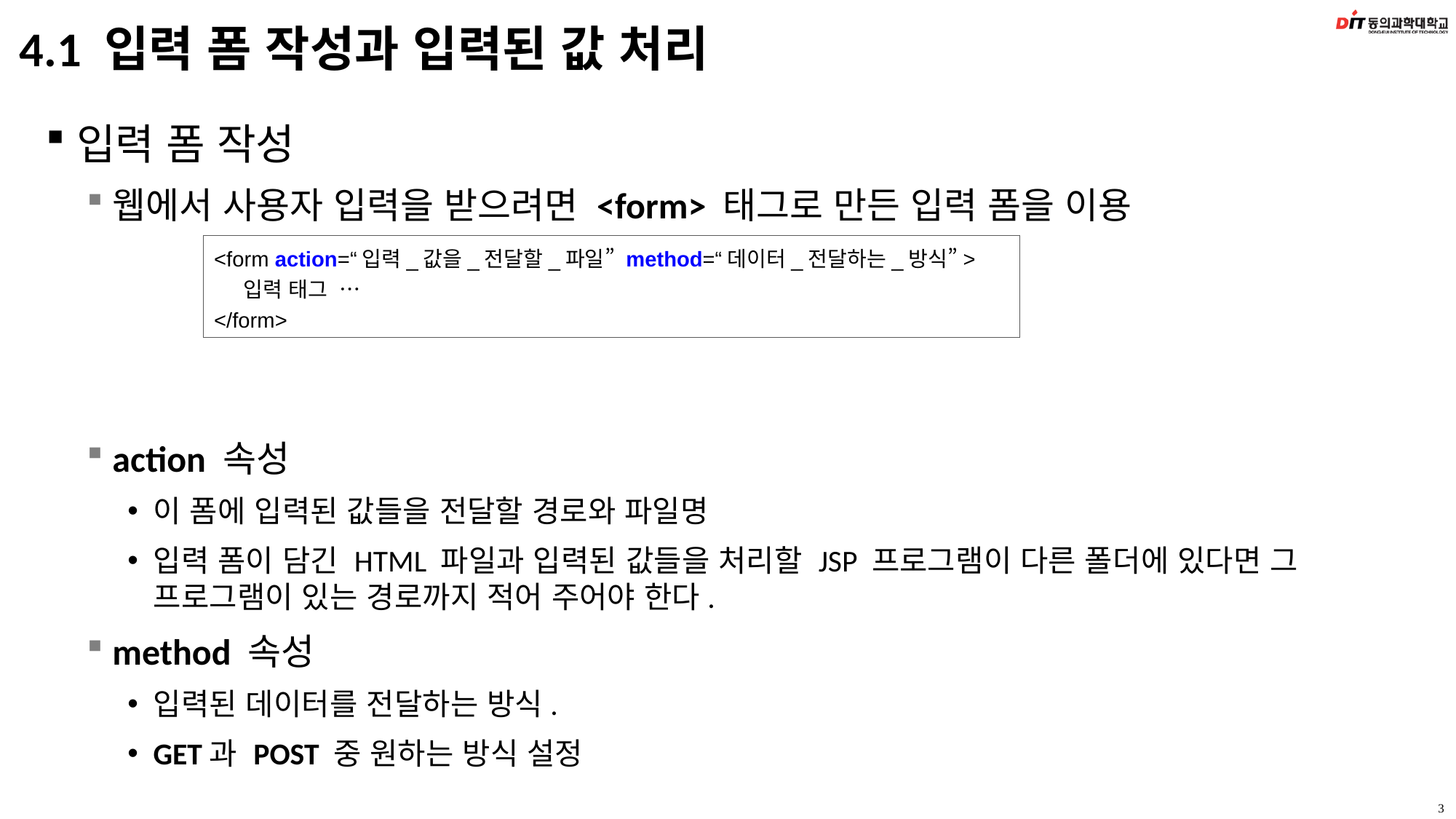

# 4.1 입력 폼 작성과 입력된 값 처리
입력 폼 작성
웹에서 사용자 입력을 받으려면 <form> 태그로 만든 입력 폼을 이용

action 속성
이 폼에 입력된 값들을 전달할 경로와 파일명
입력 폼이 담긴 HTML 파일과 입력된 값들을 처리할 JSP 프로그램이 다른 폴더에 있다면 그 프로그램이 있는 경로까지 적어 주어야 한다.
method 속성
입력된 데이터를 전달하는 방식.
GET과 POST 중 원하는 방식 설정

<form action=“입력_값을_전달할_파일” method=“데이터_전달하는_방식”>
    입력 태그  …
</form>
3